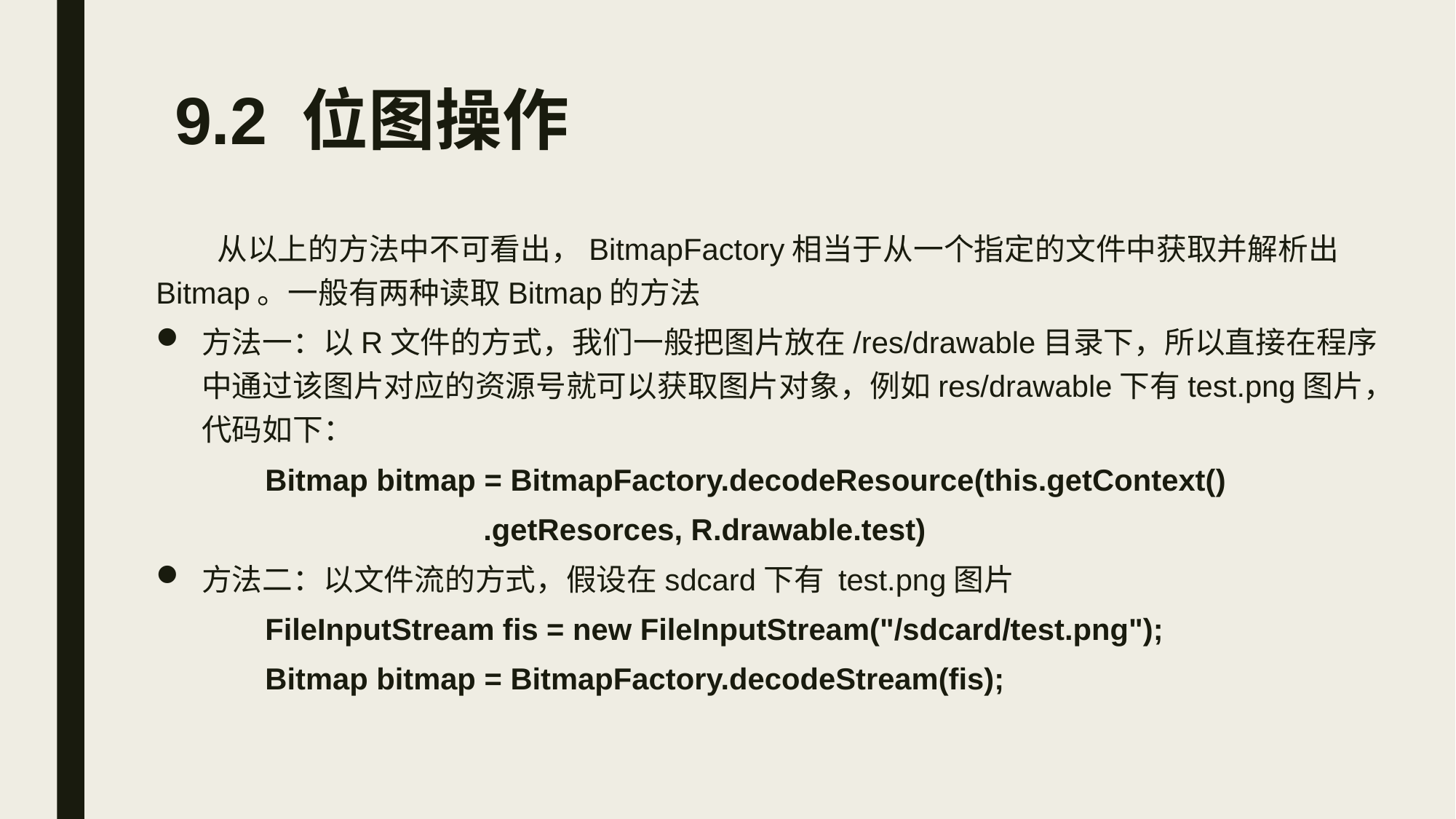

# 9.2 位图操作
        从以上的方法中不可看出，BitmapFactory相当于从一个指定的文件中获取并解析出Bitmap。一般有两种读取Bitmap的方法
方法一：以R文件的方式，我们一般把图片放在/res/drawable目录下，所以直接在程序中通过该图片对应的资源号就可以获取图片对象，例如res/drawable下有test.png图片，代码如下：
	Bitmap bitmap = BitmapFactory.decodeResource(this.getContext()
			.getResorces, R.drawable.test)
方法二：以文件流的方式，假设在sdcard下有 test.png图片
	FileInputStream fis = new FileInputStream("/sdcard/test.png");
	Bitmap bitmap = BitmapFactory.decodeStream(fis);